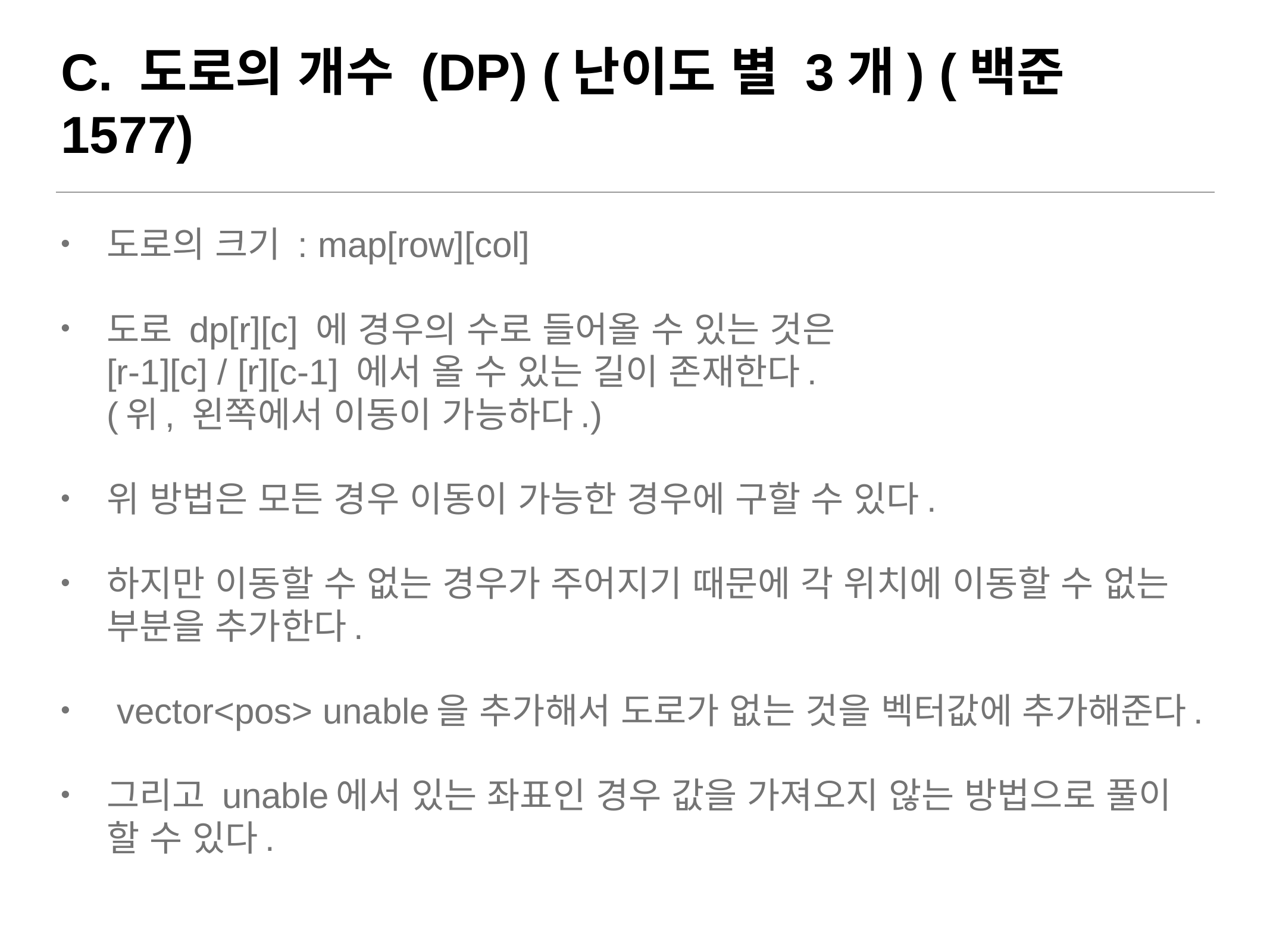

# C. 도로의 개수 (DP) (난이도 별 3개) (백준 1577)
도로의 크기 : map[row][col]
도로 dp[r][c] 에 경우의 수로 들어올 수 있는 것은
[r-1][c] / [r][c-1] 에서 올 수 있는 길이 존재한다.
(위, 왼쪽에서 이동이 가능하다.)
위 방법은 모든 경우 이동이 가능한 경우에 구할 수 있다.
하지만 이동할 수 없는 경우가 주어지기 때문에 각 위치에 이동할 수 없는 부분을 추가한다.
 vector<pos> unable을 추가해서 도로가 없는 것을 벡터값에 추가해준다.
그리고 unable에서 있는 좌표인 경우 값을 가져오지 않는 방법으로 풀이 할 수 있다.